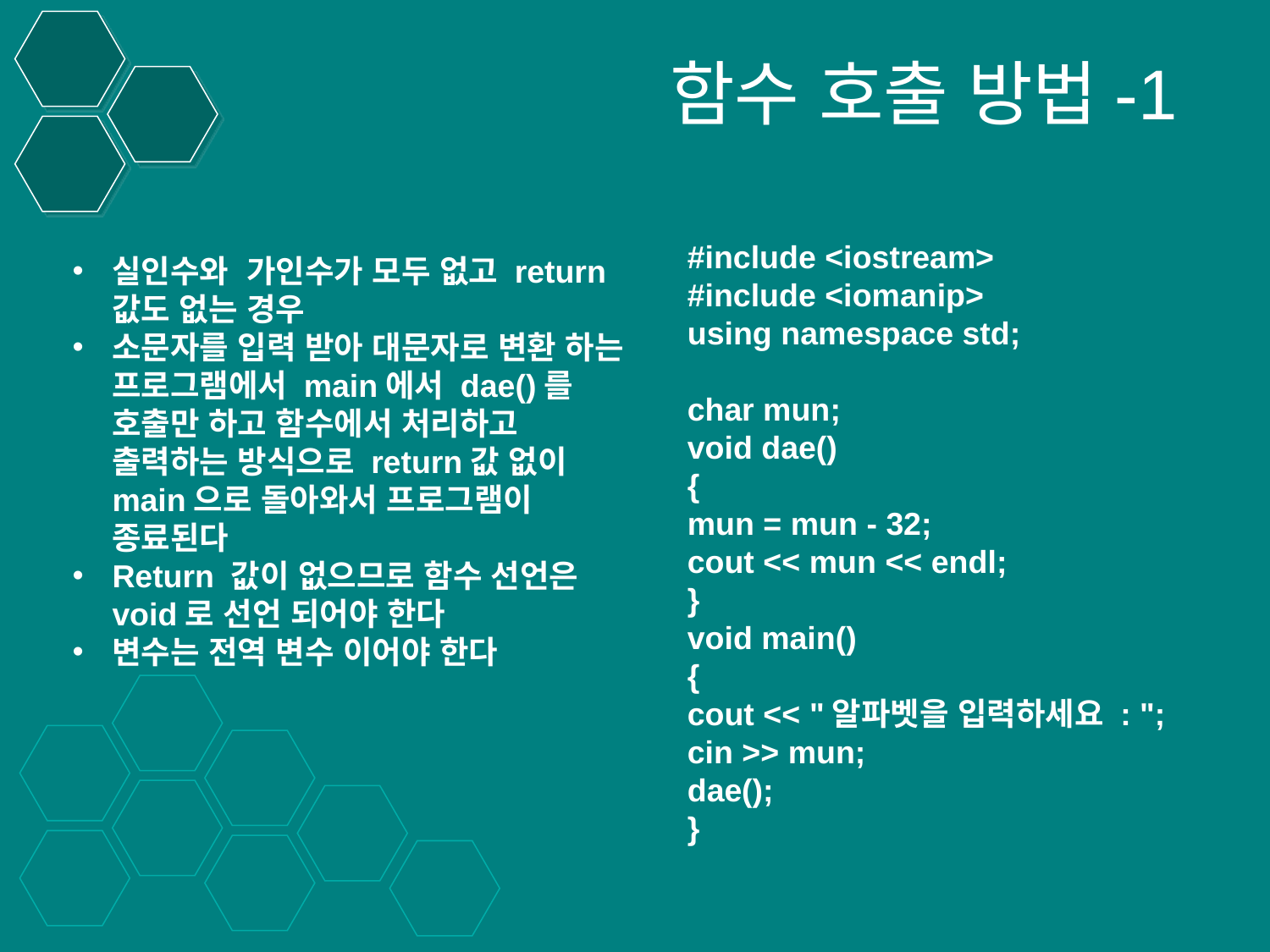

# 함수 호출 방법-1
#include <iostream>
#include <iomanip>
using namespace std;

char mun;
void dae()
{
mun = mun - 32;
cout << mun << endl;
}
void main()
{
cout << "알파벳을 입력하세요 : ";
cin >> mun;
dae();
}
실인수와  가인수가 모두 없고 return 값도 없는 경우
소문자를 입력 받아 대문자로 변환 하는 프로그램에서 main에서 dae()를 호출만 하고 함수에서 처리하고  출력하는 방식으로 return값 없이 main으로 돌아와서 프로그램이 종료된다
Return 값이 없으므로 함수 선언은 void로 선언 되어야 한다
변수는 전역 변수 이어야 한다